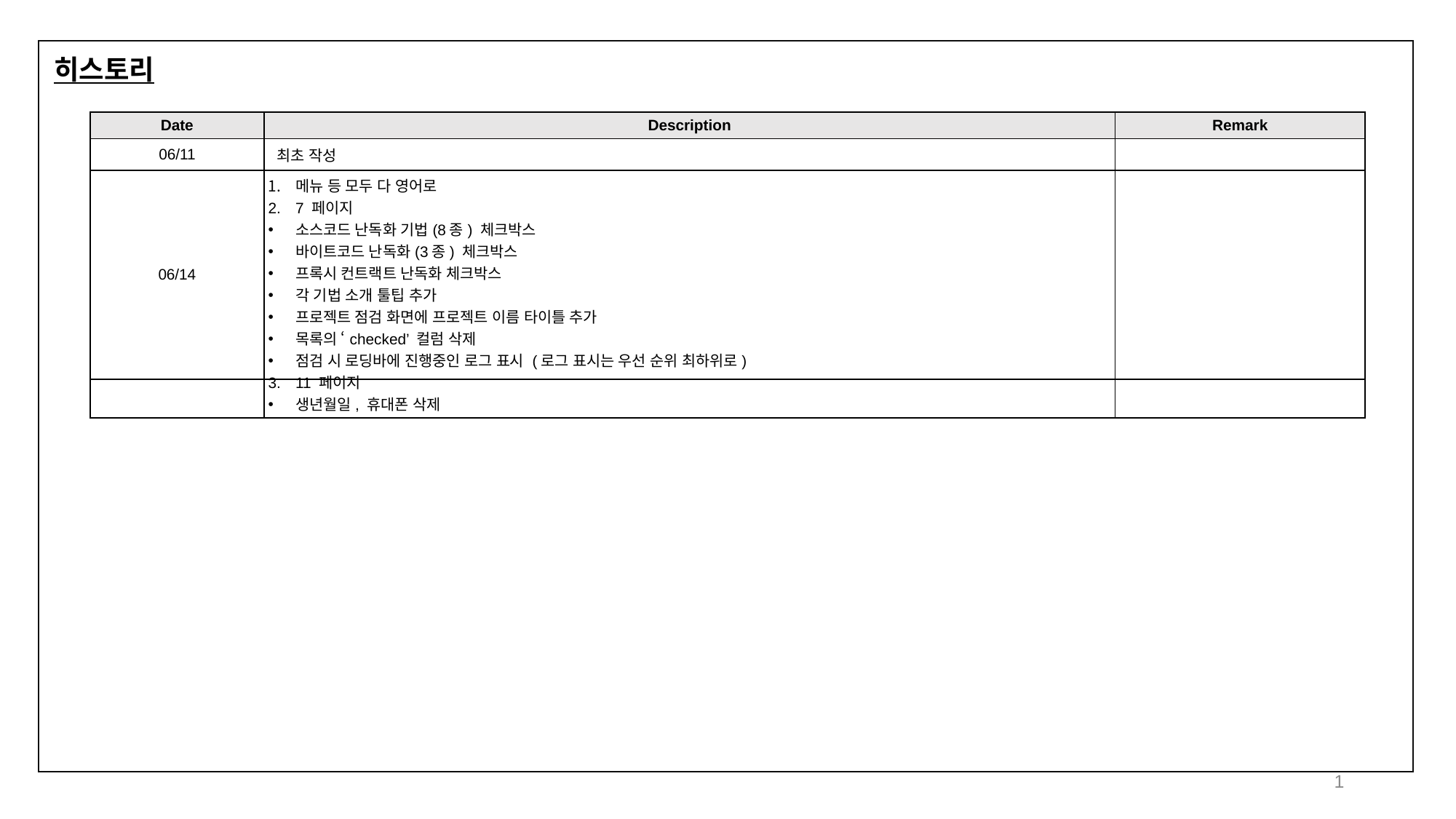

히스토리
| Date | Description | Remark |
| --- | --- | --- |
| 06/11 | 최초 작성 |  |
| 06/14 | 메뉴 등 모두 다 영어로 7 페이지 소스코드 난독화 기법(8종) 체크박스 바이트코드 난독화(3종) 체크박스 프록시 컨트랙트 난독화 체크박스 각 기법 소개 툴팁 추가 프로젝트 점검 화면에 프로젝트 이름 타이틀 추가 목록의 ‘checked’ 컬럼 삭제 점검 시 로딩바에 진행중인 로그 표시 (로그 표시는 우선 순위 최하위로) 11 페이지 생년월일, 휴대폰 삭제 |  |
|  |  |  |
1